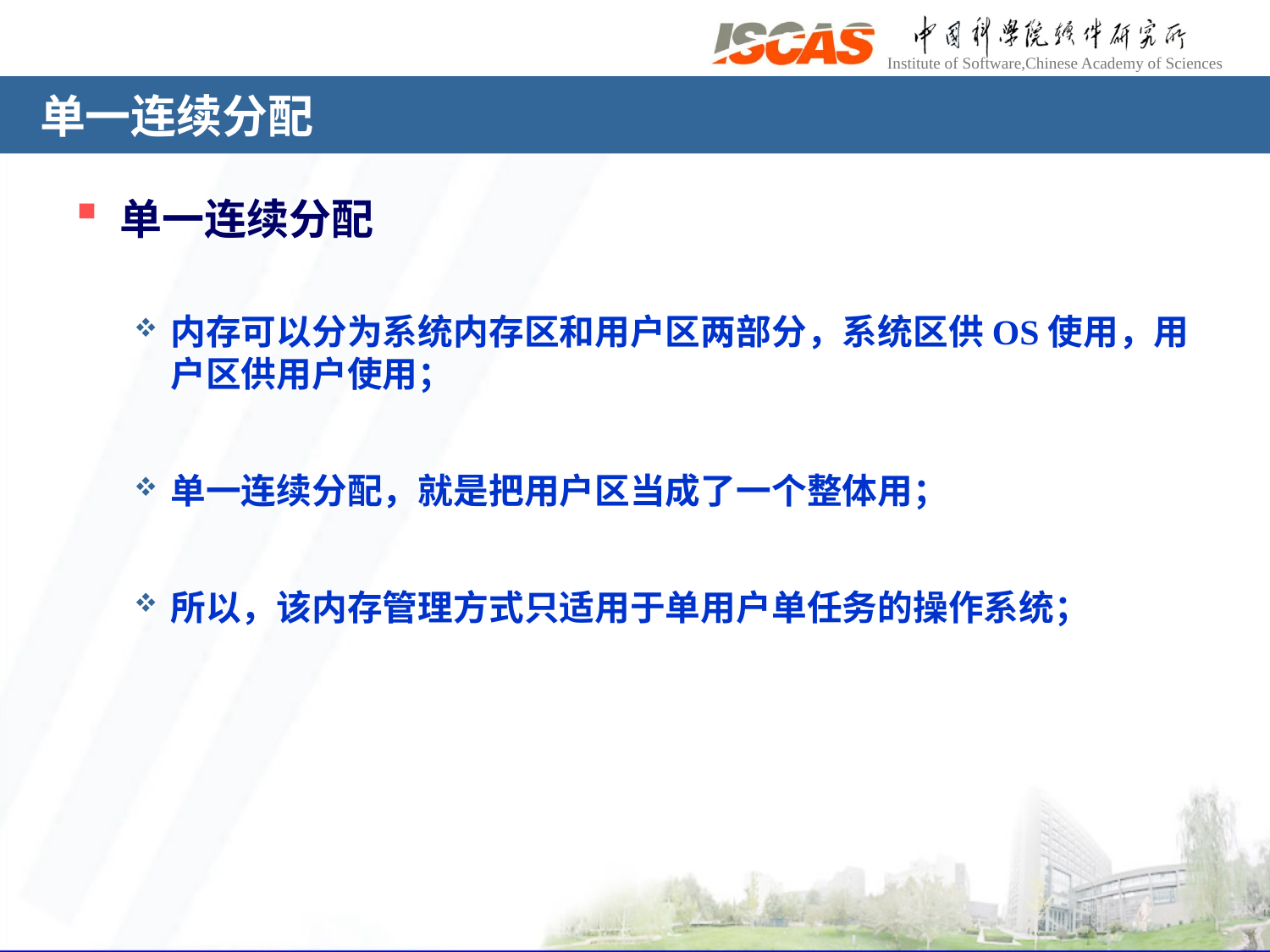

# 单一连续分配
单一连续分配

内存可以分为系统内存区和用户区两部分，系统区供OS使用，用户区供用户使用；

单一连续分配，就是把用户区当成了一个整体用；

所以，该内存管理方式只适用于单用户单任务的操作系统；